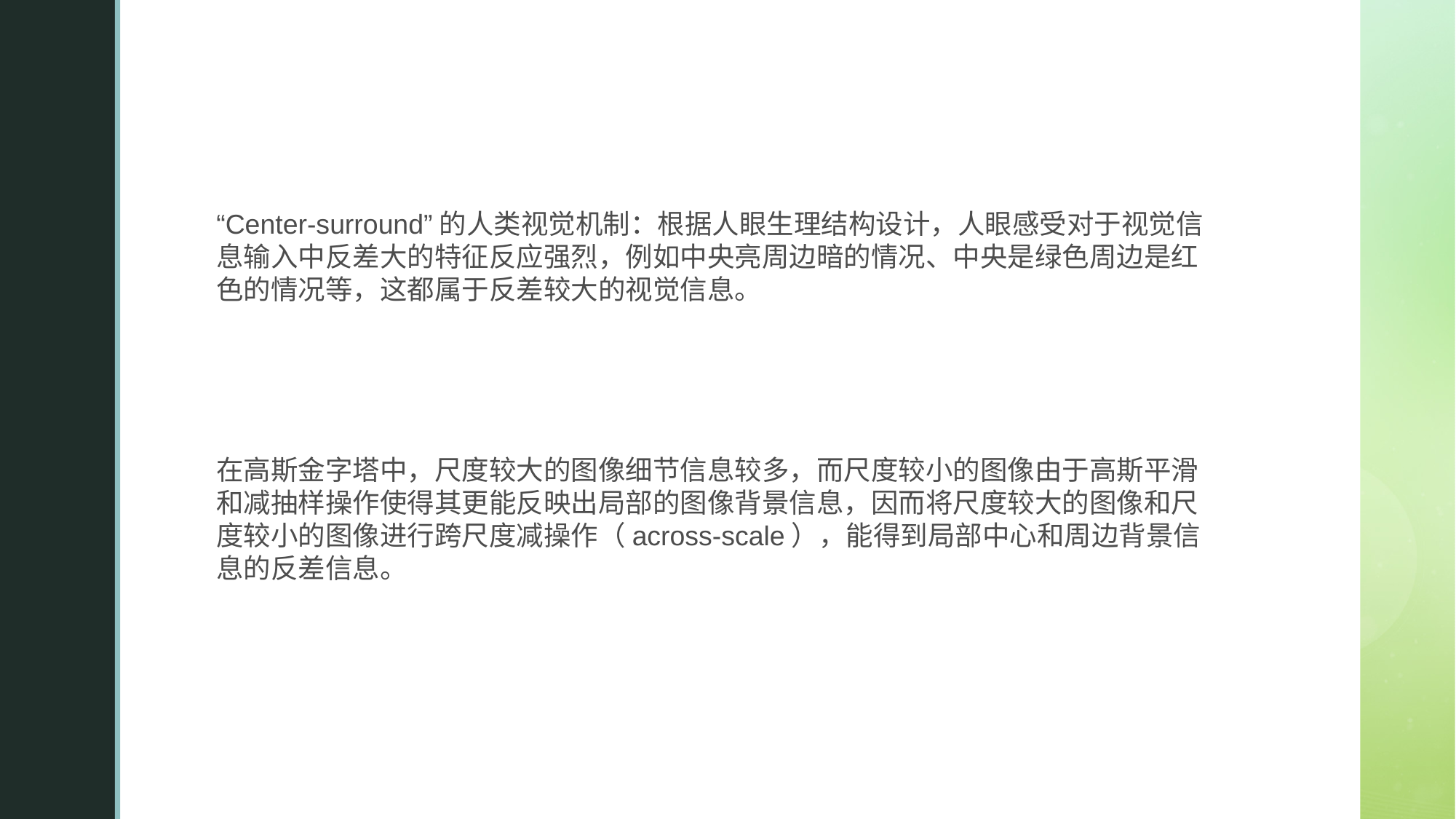

“Center-surround”的人类视觉机制：根据人眼生理结构设计，人眼感受对于视觉信息输入中反差大的特征反应强烈，例如中央亮周边暗的情况、中央是绿色周边是红色的情况等，这都属于反差较大的视觉信息。
在高斯金字塔中，尺度较大的图像细节信息较多，而尺度较小的图像由于高斯平滑和减抽样操作使得其更能反映出局部的图像背景信息，因而将尺度较大的图像和尺度较小的图像进行跨尺度减操作（across-scale），能得到局部中心和周边背景信息的反差信息。